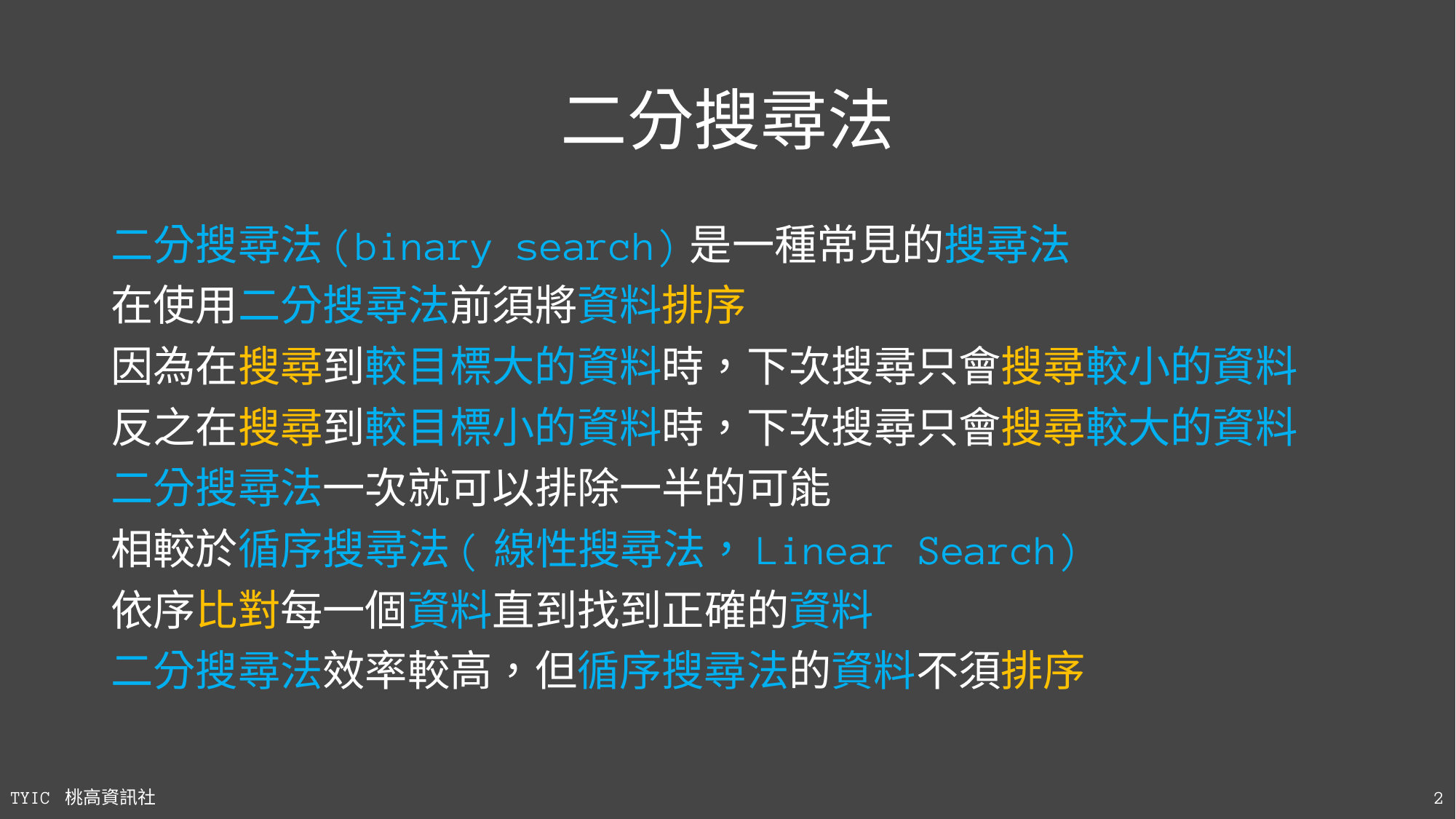

# 二分搜尋法
二分搜尋法(binary search)是一種常見的搜尋法
在使用二分搜尋法前須將資料排序
因為在搜尋到較目標大的資料時，下次搜尋只會搜尋較小的資料
反之在搜尋到較目標小的資料時，下次搜尋只會搜尋較大的資料
二分搜尋法一次就可以排除一半的可能
相較於循序搜尋法(線性搜尋法，Linear Search)
依序比對每一個資料直到找到正確的資料
二分搜尋法效率較高，但循序搜尋法的資料不須排序